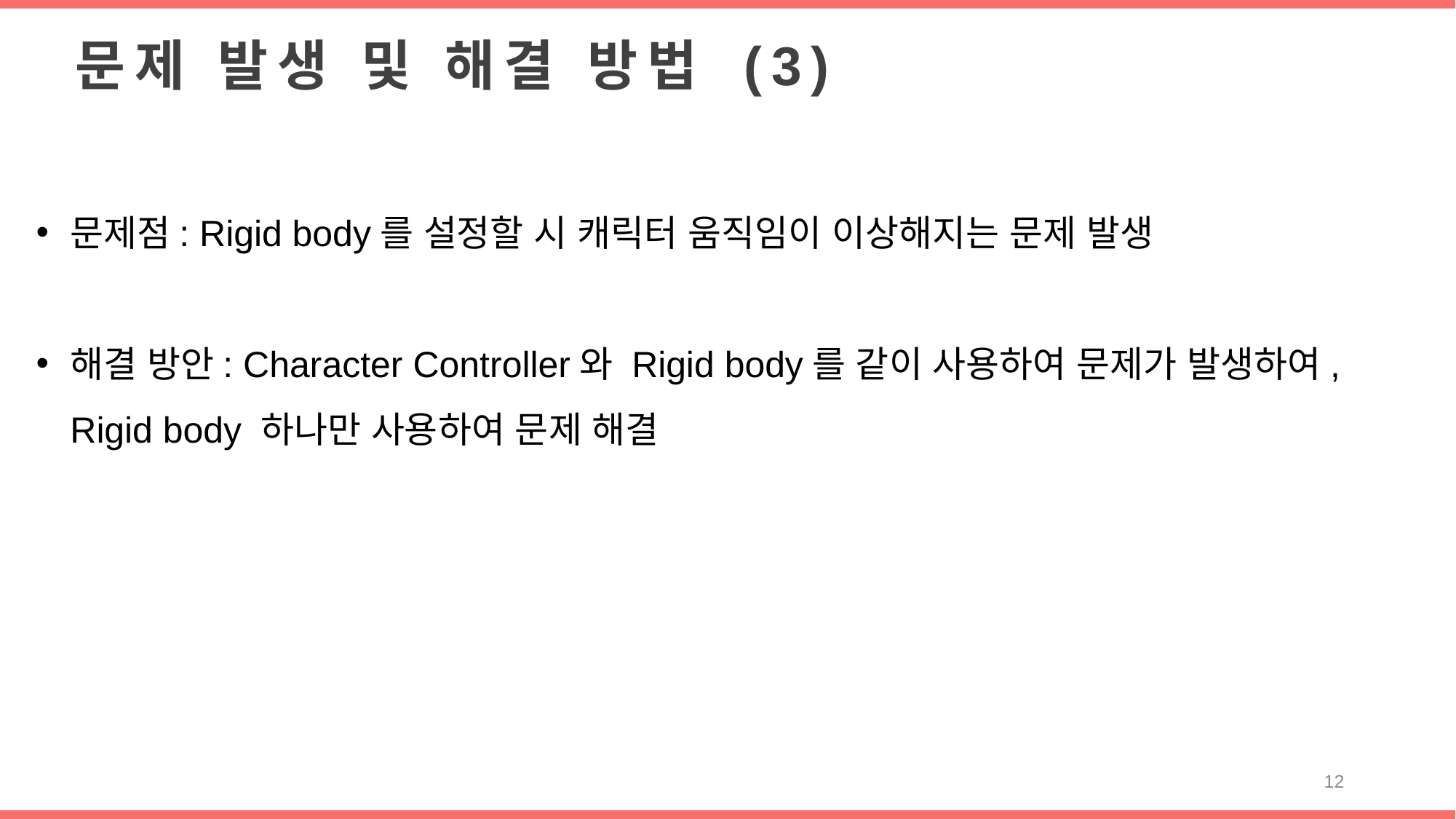

문제 발생 및 해결 방법 (3)
문제점: Rigid body를 설정할 시 캐릭터 움직임이 이상해지는 문제 발생

해결 방안: Character Controller와 Rigid body를 같이 사용하여 문제가 발생하여, Rigid body 하나만 사용하여 문제 해결
12